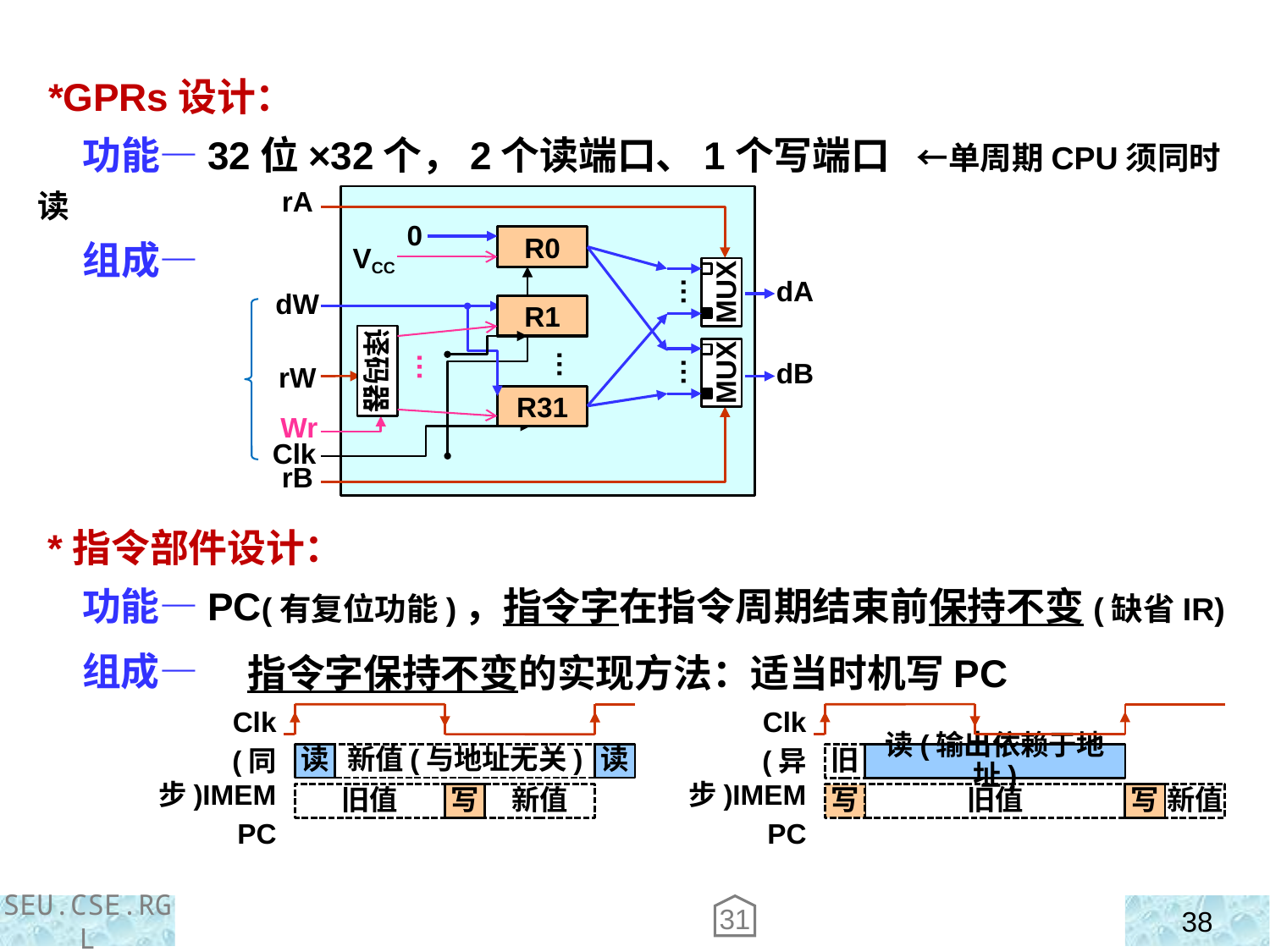

*GPRs设计：
    功能—32位×32个，2个读端口、1个写端口   ←单周期CPU须同时读
    组成—

rA
dA
dW
dB
rW
Wr
Clk
rB
0
R0
VCC

MUX
…
…
R1

译码器

…
…
MUX
…
R31

 *指令部件设计：
    功能—PC(有复位功能)，指令字在指令周期结束前保持不变(缺省IR)
    组成—
指令字保持不变的实现方法：适当时机写PC
Clk
(同步)IMEM
PC
读
新值(与地址无关)
读
旧值
写
新值
Clk
(异步)IMEM
PC
旧
读(输出依赖于地址)
写
写
旧值
新值
31
SEU.CSE.RGL
38